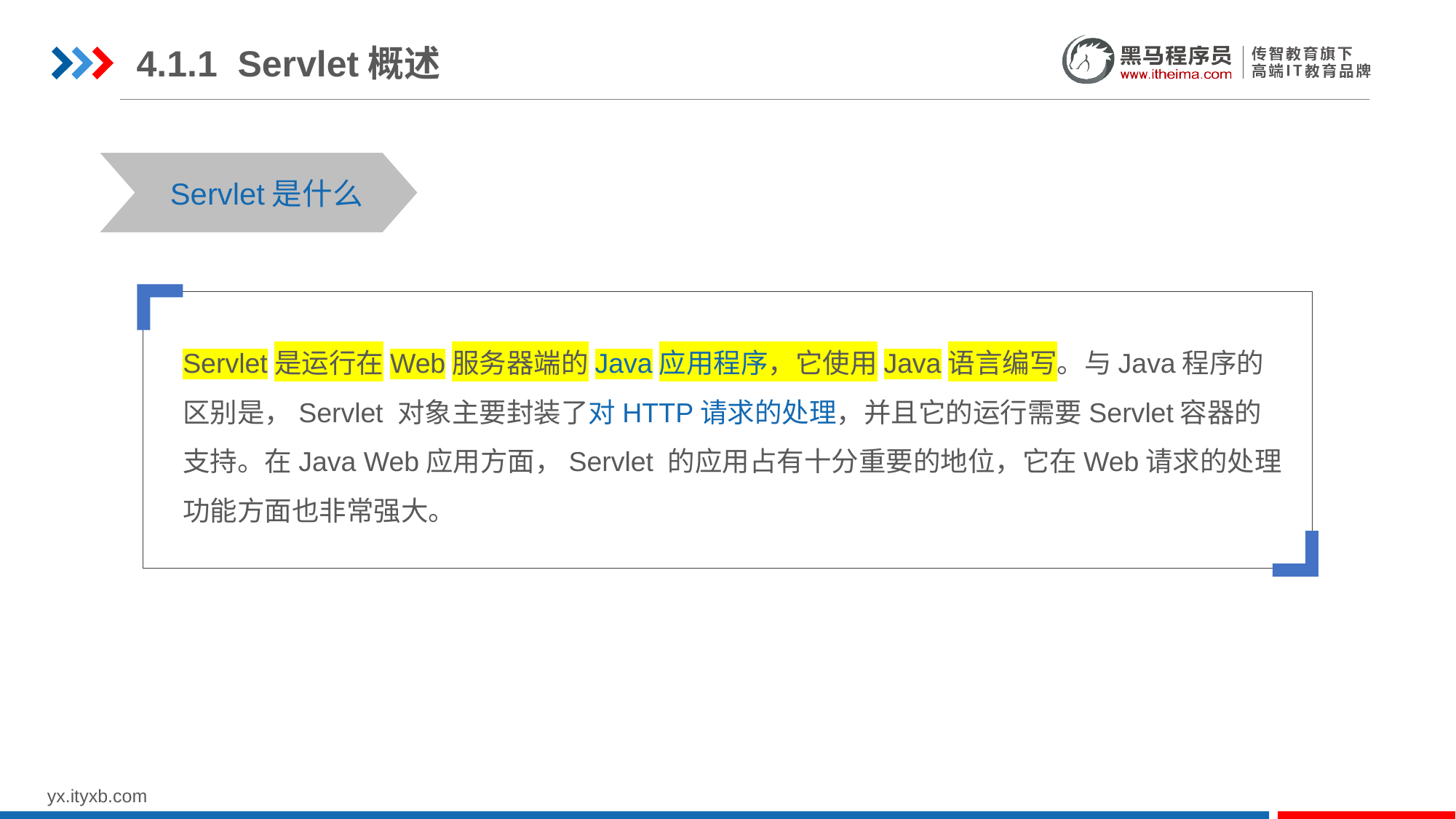

4.1.1  Servlet概述

Servlet是什么

Servlet是运行在Web服务器端的Java应用程序，它使用Java语言编写。与Java程序的区别是，Servlet 对象主要封装了对HTTP请求的处理，并且它的运行需要Servlet容器的支持。在Java Web应用方面，Servlet 的应用占有十分重要的地位，它在Web请求的处理功能方面也非常强大。